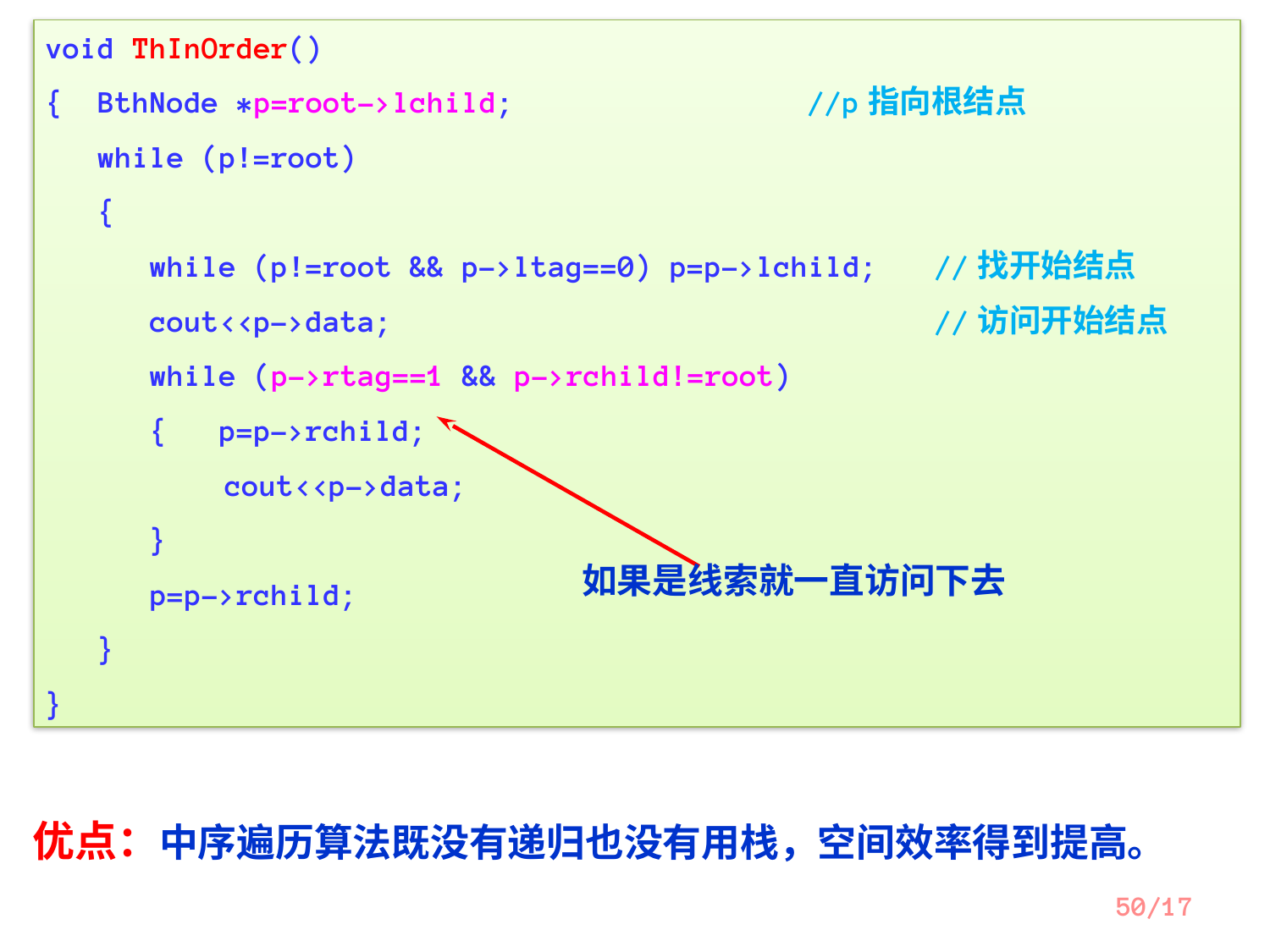

void ThInOrder()
{  BthNode *p=root->lchild;			//p指向根结点
   while (p!=root)
   {
      while (p!=root && p->ltag==0) p=p->lchild;	//找开始结点
      cout<<p->data;					//访问开始结点
      while (p->rtag==1 && p->rchild!=root)
      {   p=p->rchild;
	   cout<<p->data;
      }
      p=p->rchild;
   }
}

如果是线索就一直访问下去
优点：中序遍历算法既没有递归也没有用栈，空间效率得到提高。
50/17